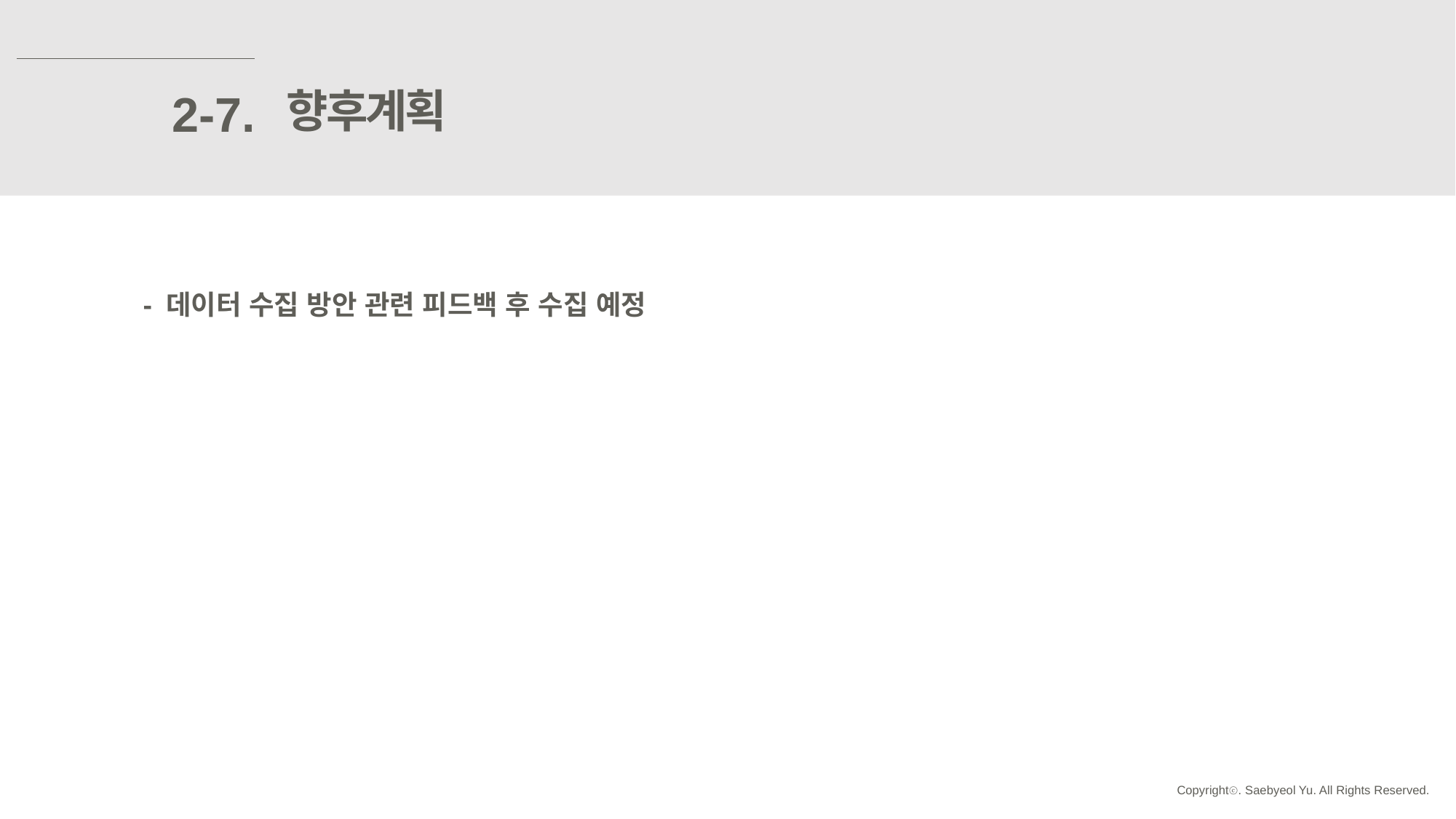

향후계획
2-7.
- 데이터 수집 방안 관련 피드백 후 수집 예정